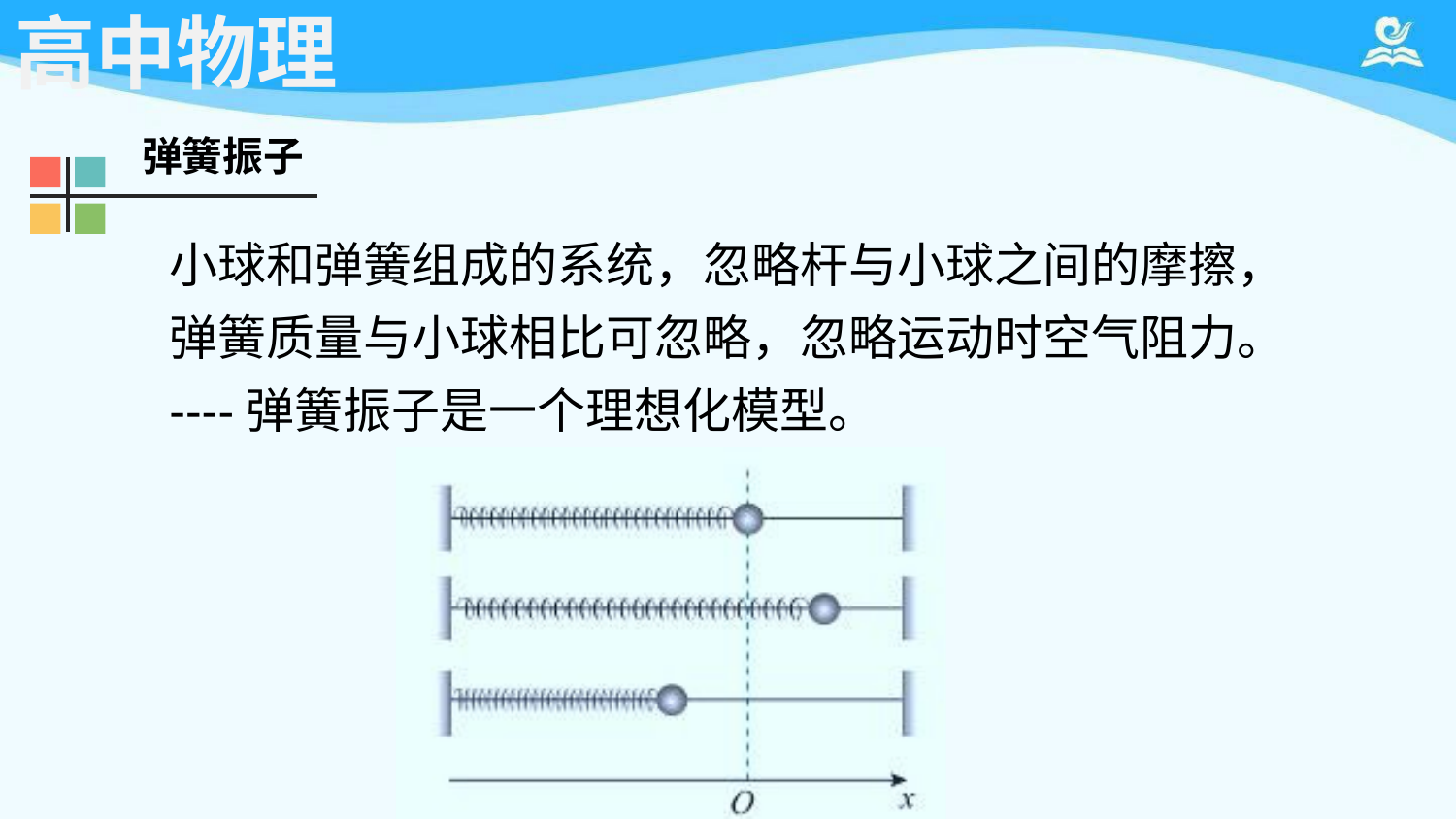

# 高中物理
弹簧振子

小球和弹簧组成的系统，忽略杆与小球之间的摩擦，  弹簧质量与小球相比可忽略，忽略运动时空气阻力。
----弹簧振子是一个理想化模型。